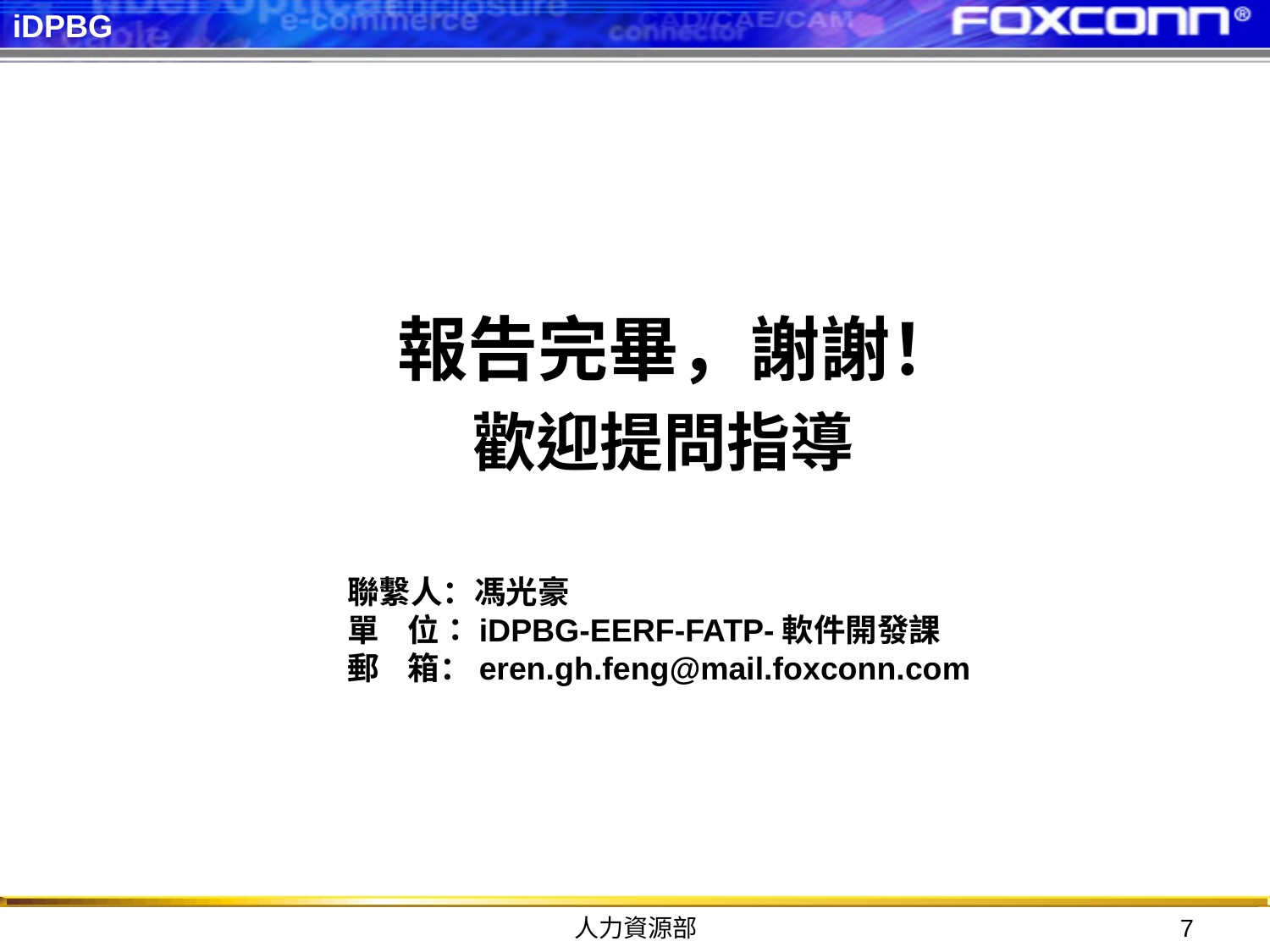

報告完畢，謝謝！
歡迎提問指導
聯繫人：馮光豪
單    位：iDPBG-EERF-FATP-軟件開發課
郵    箱：eren.gh.feng@mail.foxconn.com
人力資源部
7